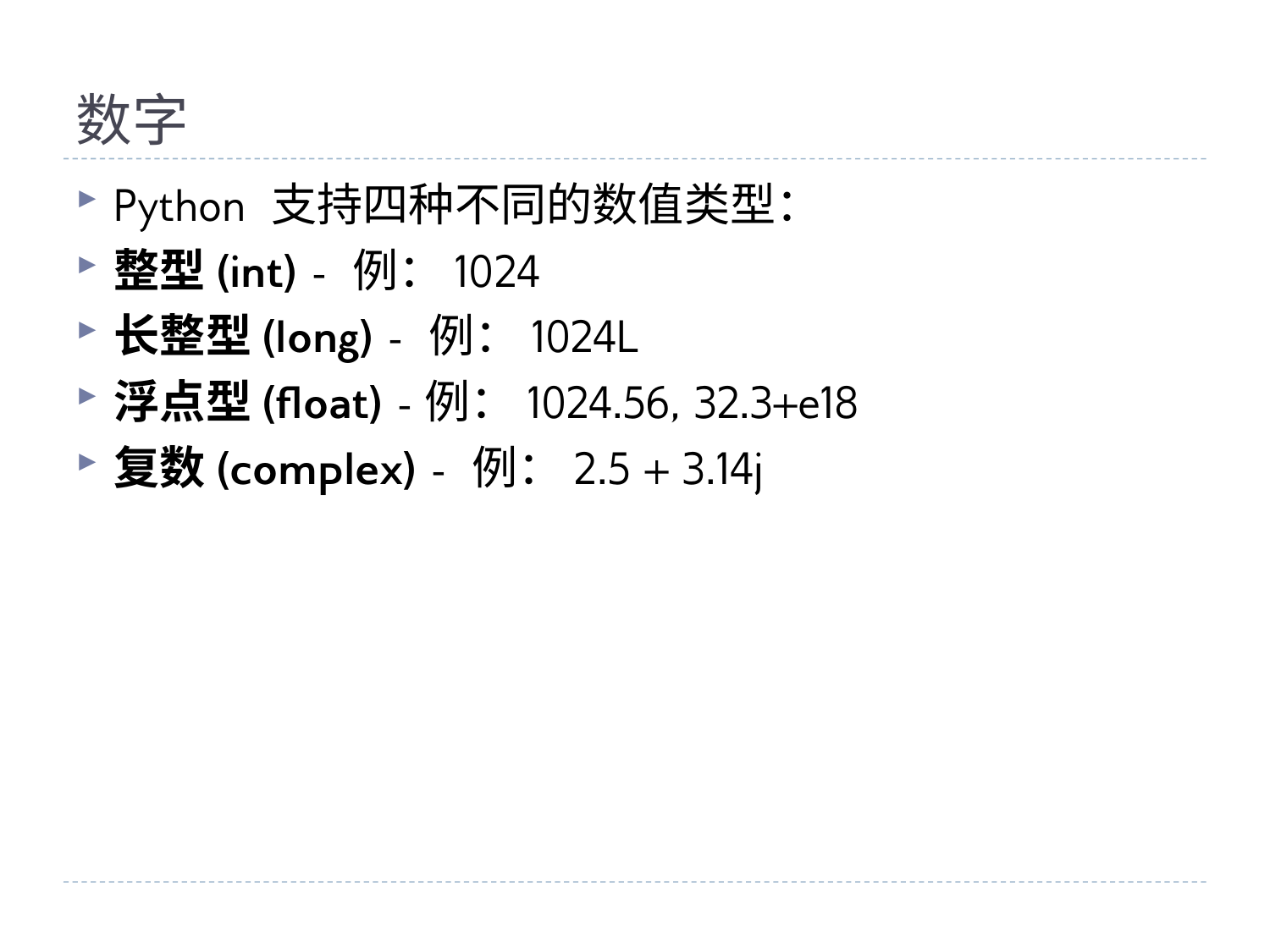

# 数字
Python 支持四种不同的数值类型：
整型(int) - 例：1024
长整型(long) - 例：1024L
浮点型(float) -例：1024.56, 32.3+e18
复数(complex) - 例：2.5 + 3.14j